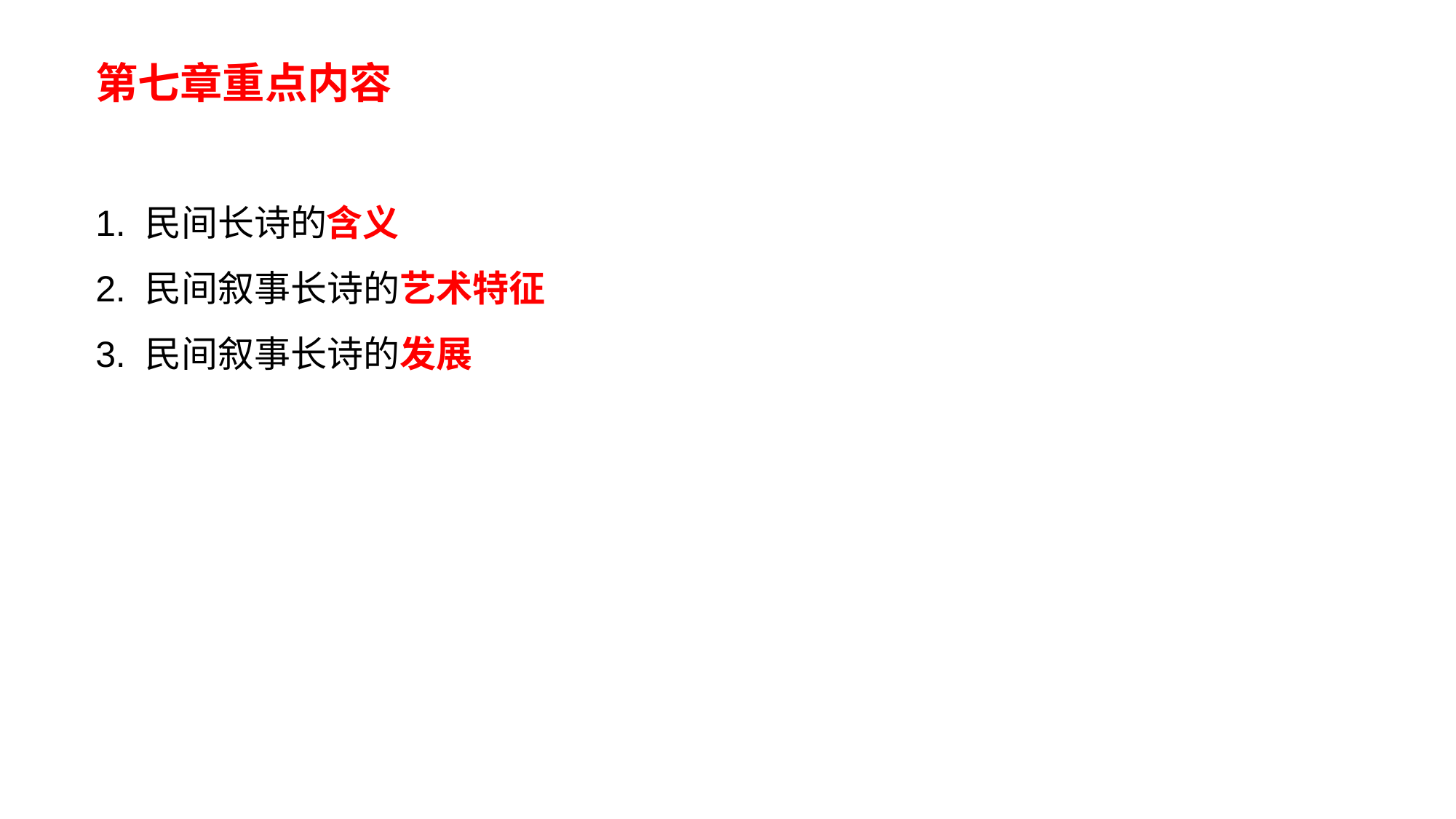

第七章重点内容
1. 民间长诗的含义
2. 民间叙事长诗的艺术特征
3. 民间叙事长诗的发展